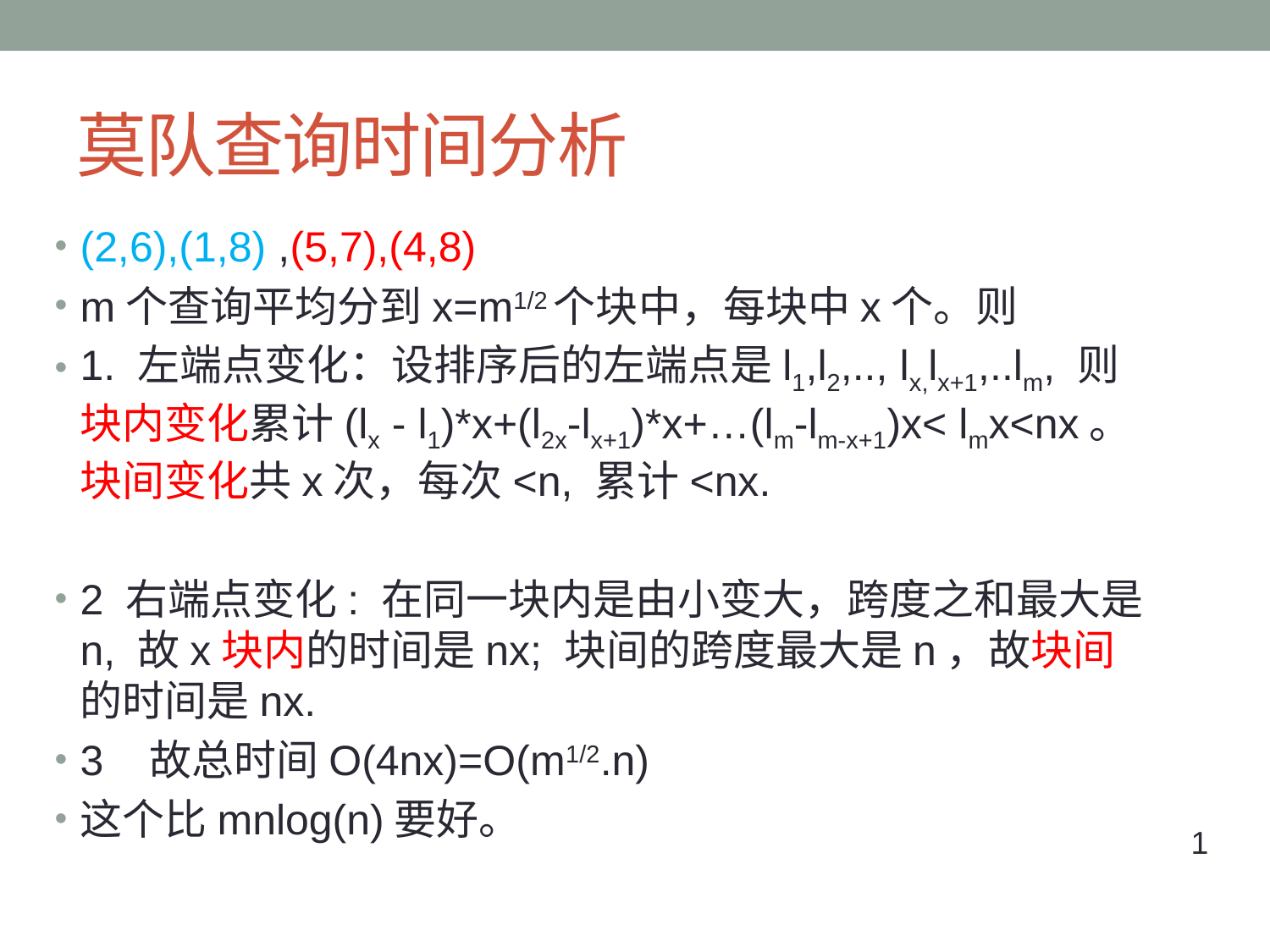

# 莫队查询时间分析
(2,6),(1,8) ,(5,7),(4,8)
m个查询平均分到x=m1/2个块中，每块中x个。则
1. 左端点变化：设排序后的左端点是l1,l2,.., lx,lx+1,..lm, 则块内变化累计(lx - l1)*x+(l2x-lx+1)*x+…(lm-lm-x+1)x< lmx<nx。 块间变化共x次，每次<n, 累计<nx.

2 右端点变化: 在同一块内是由小变大，跨度之和最大是n, 故x块内的时间是nx; 块间的跨度最大是n，故块间的时间是nx.
3   故总时间O(4nx)=O(m1/2.n)
这个比mnlog(n)要好。
1